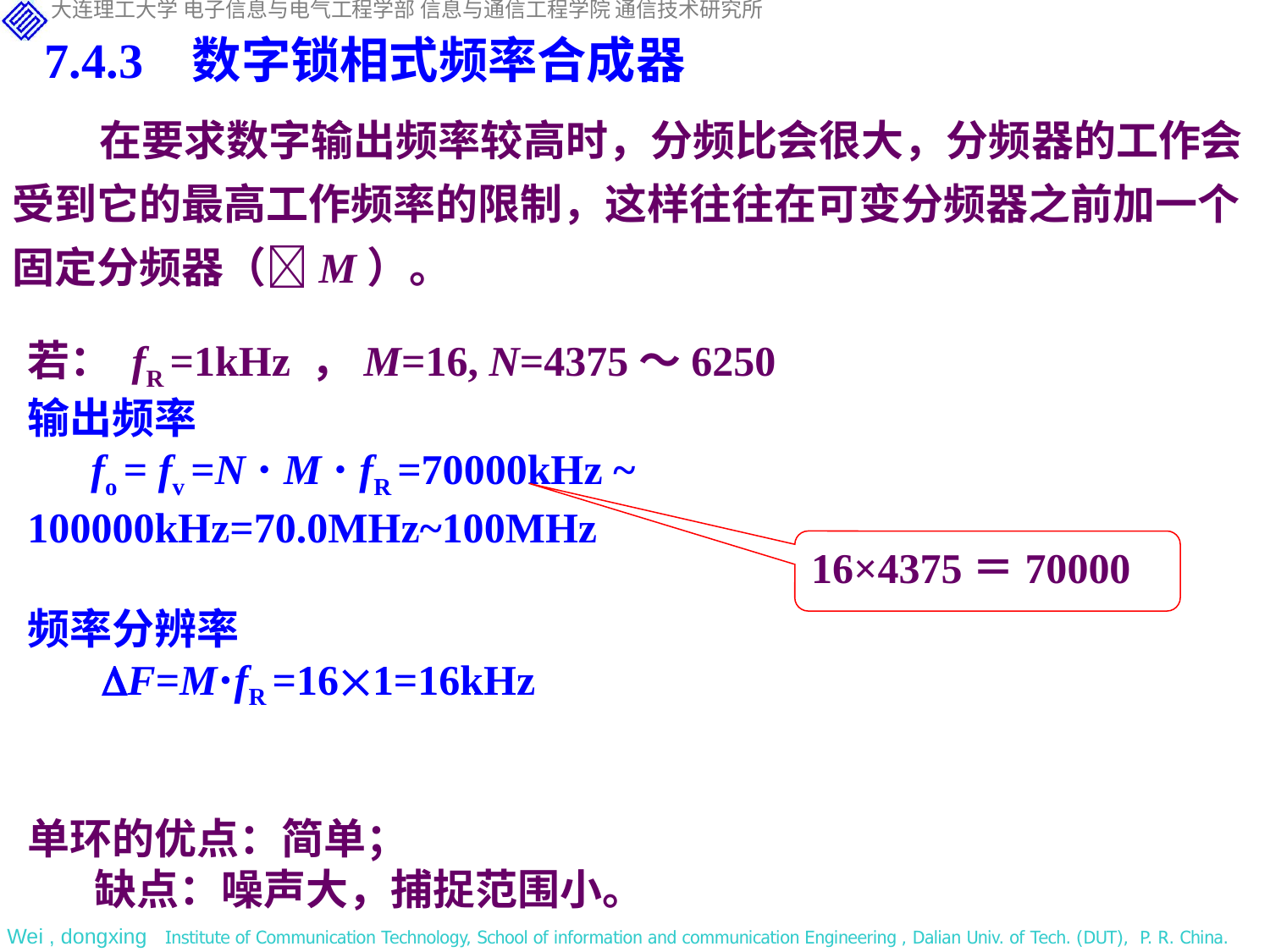

7.4.3   数字锁相式频率合成器
在要求数字输出频率较高时，分频比会很大，分频器的工作会受到它的最高工作频率的限制，这样往往在可变分频器之前加一个固定分频器（÷M）。
若： fR =1kHz ，M=16, N=4375～6250
输出频率
      fo = fv =N ⋅ M ⋅ fR =70000kHz ~ 100000kHz=70.0MHz~100MHz

频率分辨率
       ΔF=M⋅fR =16×1=16kHz

单环的优点：简单；
      缺点：噪声大，捕捉范围小。
16×4375＝70000